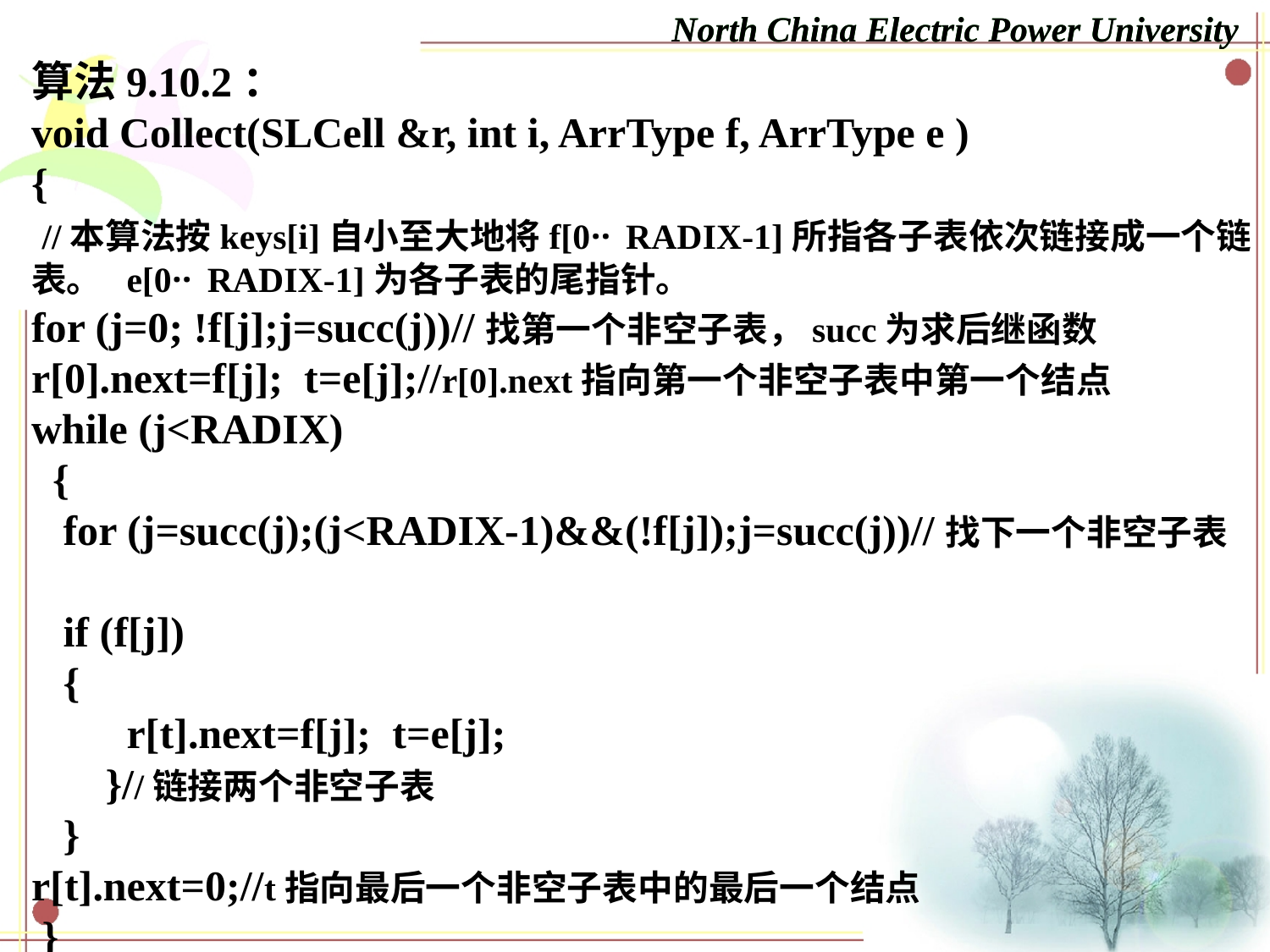

North China Electric Power University
算法9.10.2：
void Collect(SLCell &r, int i, ArrType f, ArrType e )
{
 //本算法按keys[i]自小至大地将f[0‥RADIX-1]所指各子表依次链接成一个链表。  e[0‥RADIX-1]为各子表的尾指针。
for (j=0; !f[j];j=succ(j))//找第一个非空子表，succ为求后继函数
r[0].next=f[j];  t=e[j];//r[0].next指向第一个非空子表中第一个结点
while (j<RADIX)
  {
   for (j=succ(j);(j<RADIX-1)&&(!f[j]);j=succ(j))//找下一个非空子表
   if (f[j])
   {
         r[t].next=f[j];  t=e[j];
       }//链接两个非空子表
   }
r[t].next=0;//t指向最后一个非空子表中的最后一个结点
 }